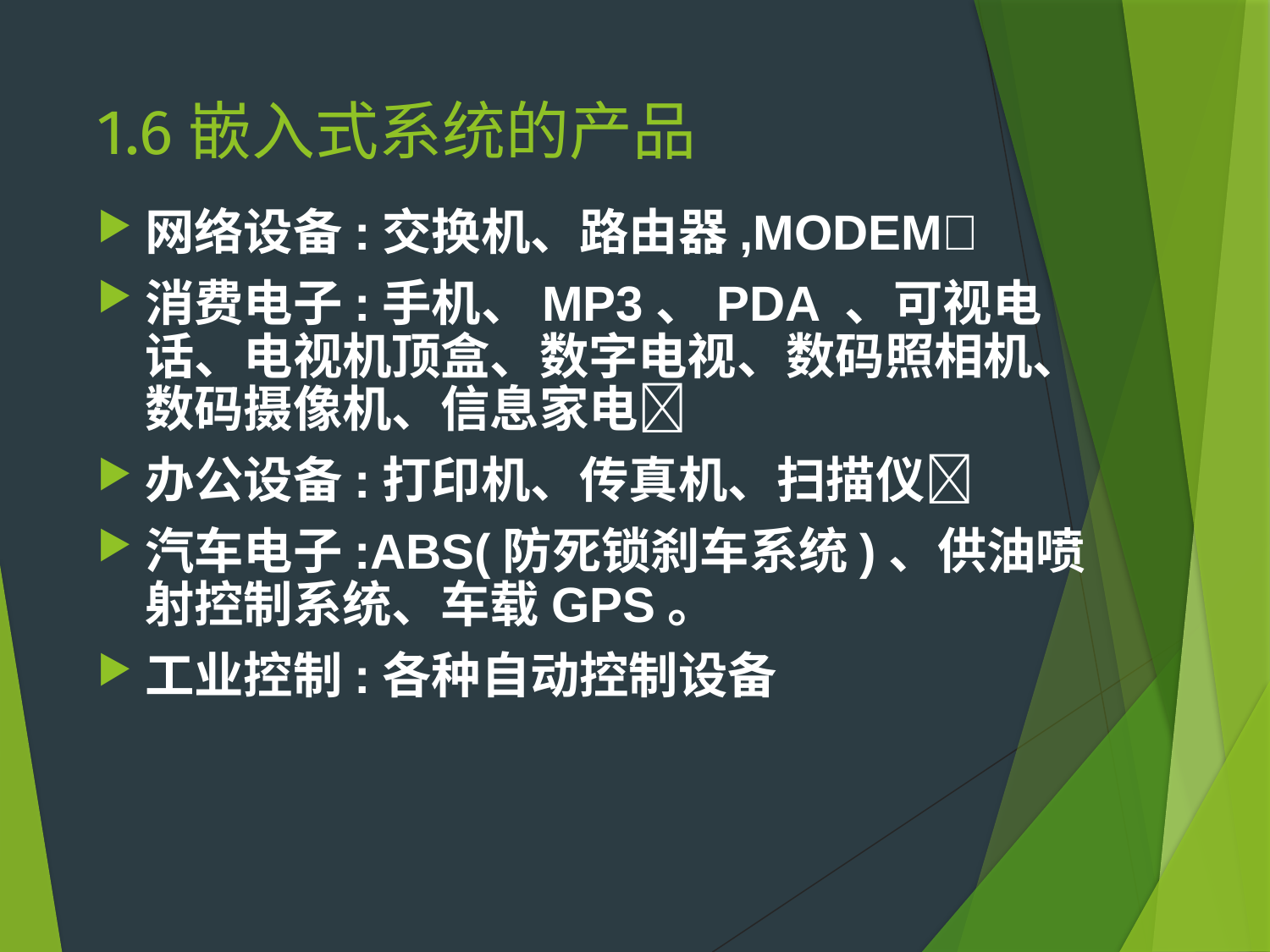

# 1.6嵌入式系统的产品
网络设备:交换机、路由器,MODEM􀂄
消费电子:手机、MP3、PDA 、可视电话、电视机顶盒、数字电视、数码照相机、数码摄像机、信息家电􀂄
办公设备:打印机、传真机、扫描仪􀂄
汽车电子:ABS(防死锁刹车系统)、供油喷射控制系统、车载GPS。
工业控制:各种自动控制设备